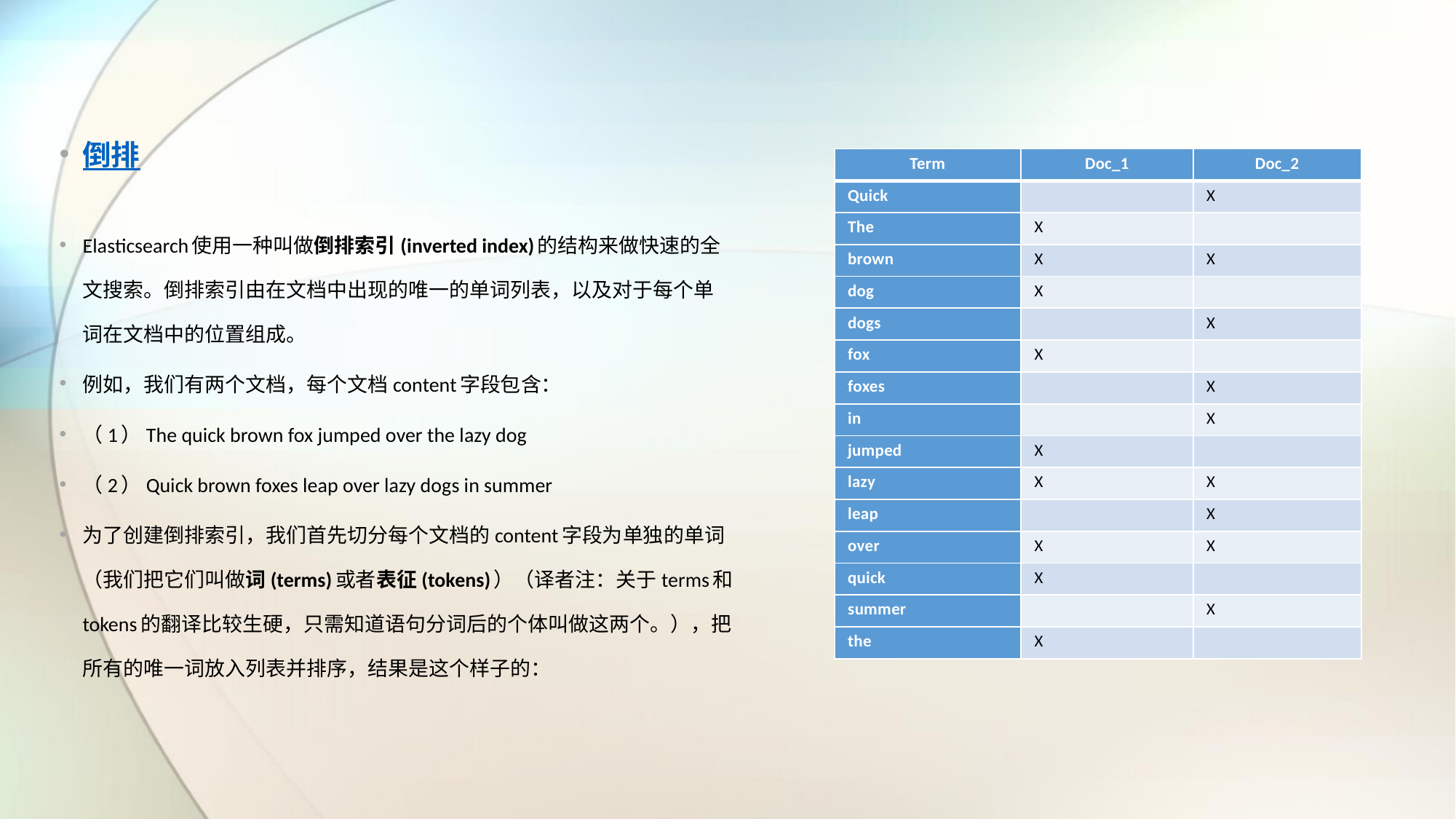

倒排

Elasticsearch使用一种叫做倒排索引(inverted index)的结构来做快速的全文搜索。倒排索引由在文档中出现的唯一的单词列表，以及对于每个单词在文档中的位置组成。
例如，我们有两个文档，每个文档content字段包含：
（1）The quick brown fox jumped over the lazy dog
（2）Quick brown foxes leap over lazy dogs in summer
为了创建倒排索引，我们首先切分每个文档的content字段为单独的单词（我们把它们叫做词(terms)或者表征(tokens)）（译者注：关于terms和tokens的翻译比较生硬，只需知道语句分词后的个体叫做这两个。），把所有的唯一词放入列表并排序，结果是这个样子的：

| Term | Doc\_1 | Doc\_2 |
| --- | --- | --- |
| Quick |  | X |
| The | X |  |
| brown | X | X |
| dog | X |  |
| dogs |  | X |
| fox | X |  |
| foxes |  | X |
| in |  | X |
| jumped | X |  |
| lazy | X | X |
| leap |  | X |
| over | X | X |
| quick | X |  |
| summer |  | X |
| the | X |  |